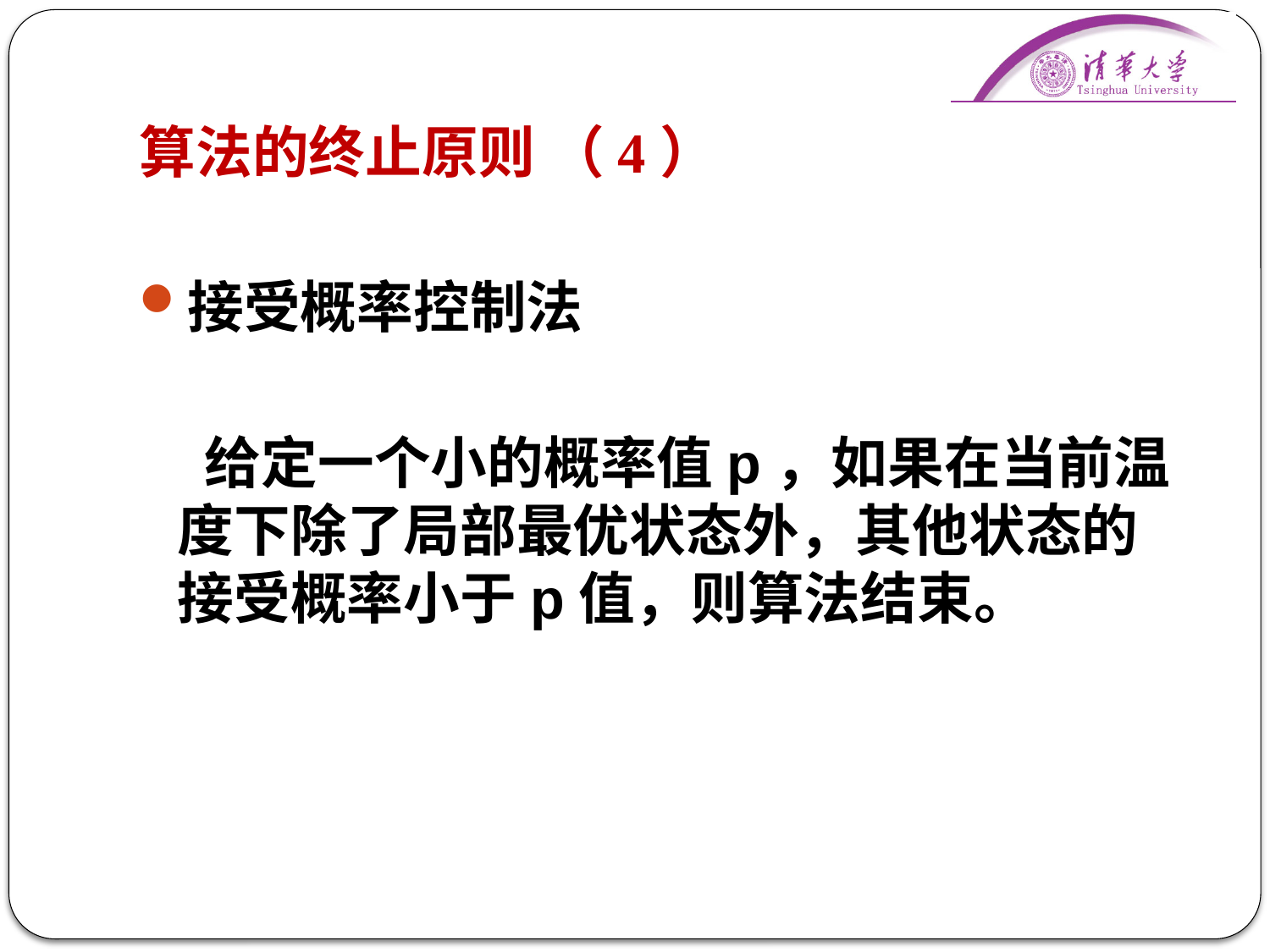

# 算法的终止原则 （4）
接受概率控制法

    给定一个小的概率值p，如果在当前温度下除了局部最优状态外，其他状态的接受概率小于p值，则算法结束。